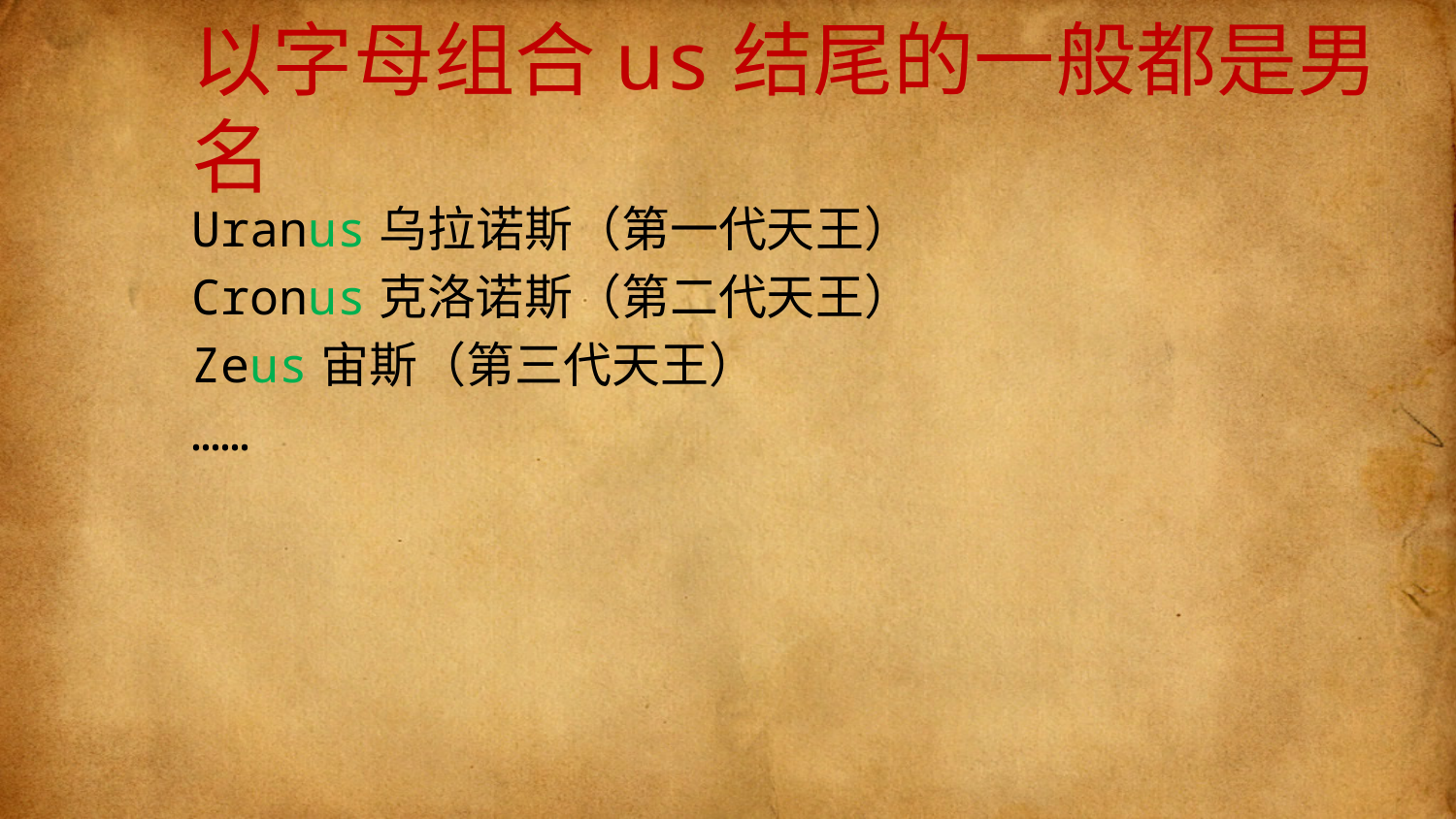

# 以字母组合us结尾的一般都是男名
Uranus乌拉诺斯（第一代天王）
Cronus克洛诺斯（第二代天王）
Zeus宙斯（第三代天王）
……